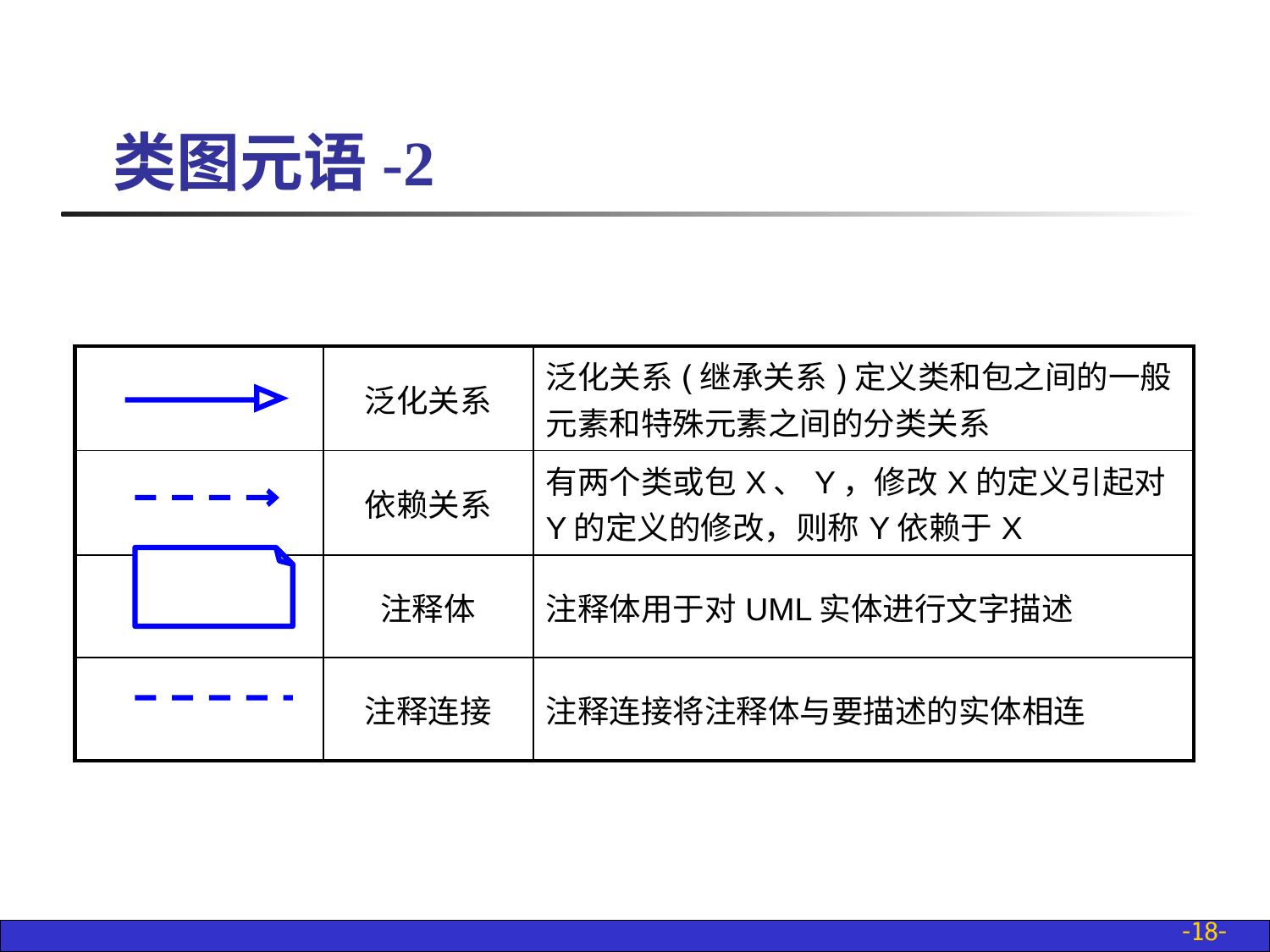

类图元语-2
|  | 泛化关系 | 泛化关系(继承关系)定义类和包之间的一般元素和特殊元素之间的分类关系 |
| --- | --- | --- |
|  | 依赖关系 | 有两个类或包X、Y，修改X的定义引起对Y的定义的修改，则称Y依赖于X |
|  | 注释体 | 注释体用于对UML实体进行文字描述 |
|  | 注释连接 | 注释连接将注释体与要描述的实体相连 |

-18-